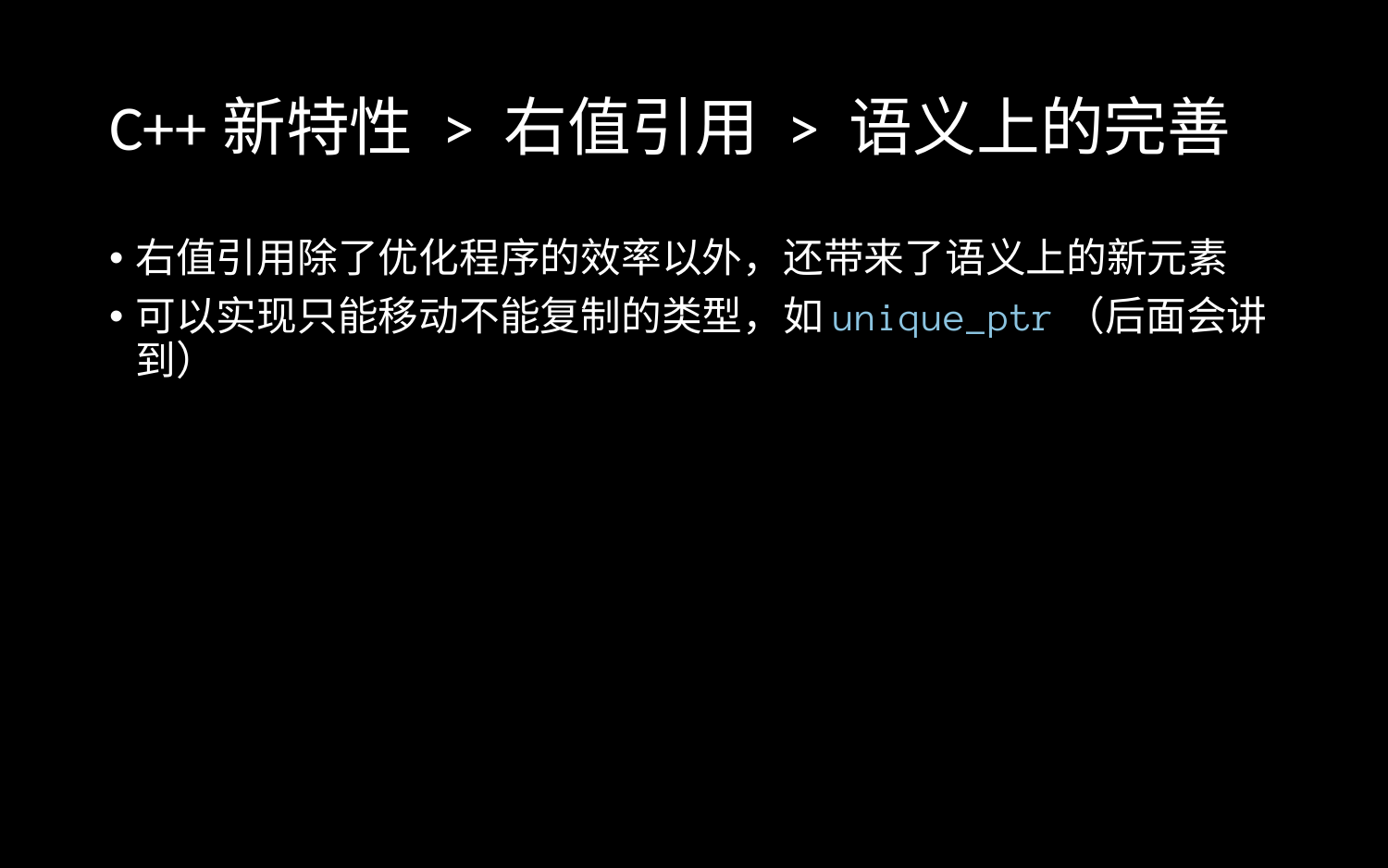

# C++新特性 > 右值引用 > 语义上的完善
右值引用除了优化程序的效率以外，还带来了语义上的新元素
可以实现只能移动不能复制的类型，如unique_ptr（后面会讲到）